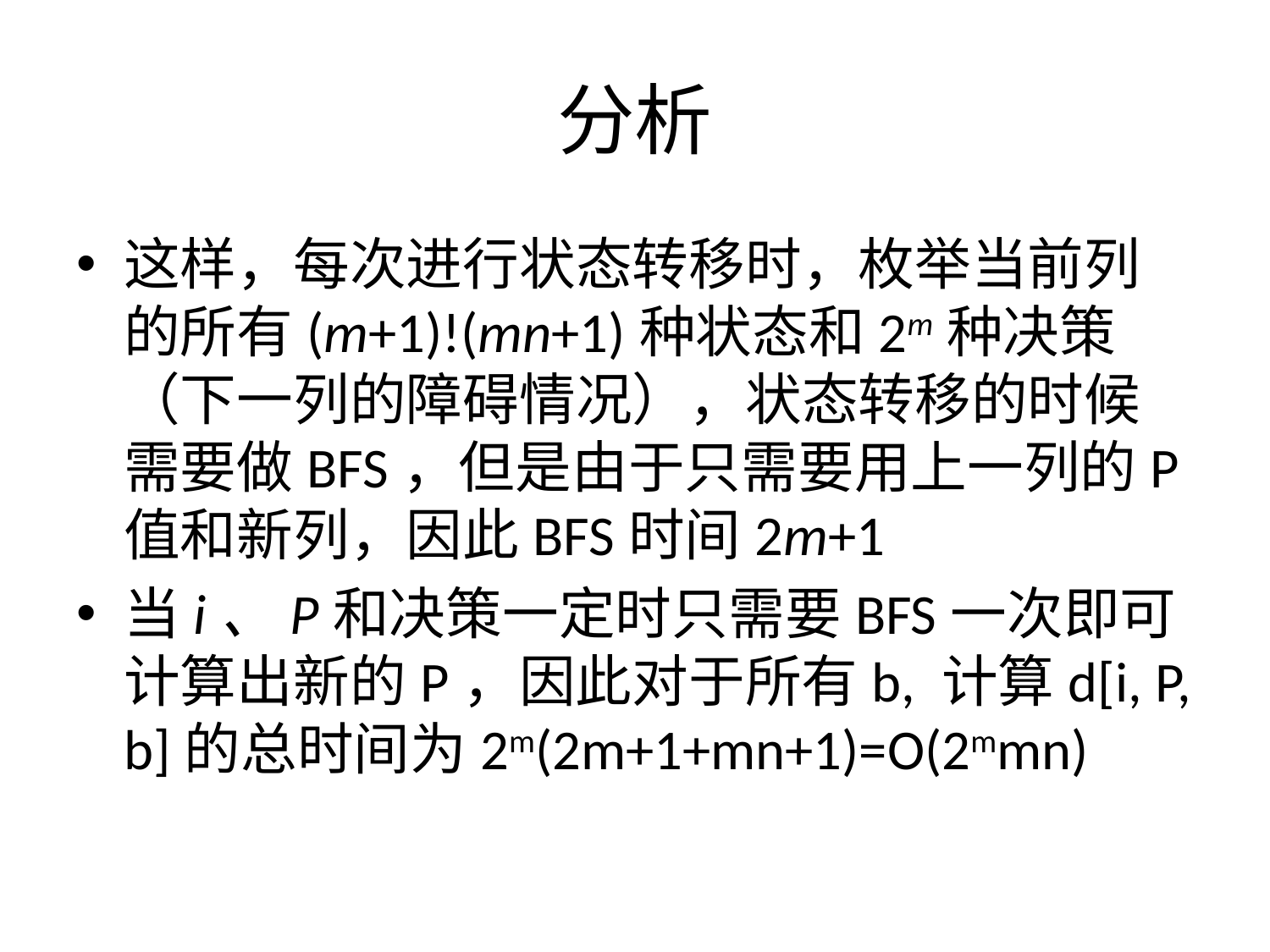

# 分析
这样，每次进行状态转移时，枚举当前列的所有(m+1)!(mn+1)种状态和2m种决策（下一列的障碍情况），状态转移的时候需要做BFS，但是由于只需要用上一列的P值和新列，因此BFS时间2m+1
当i、P和决策一定时只需要BFS一次即可计算出新的P，因此对于所有b, 计算d[i, P, b]的总时间为2m(2m+1+mn+1)=O(2mmn)